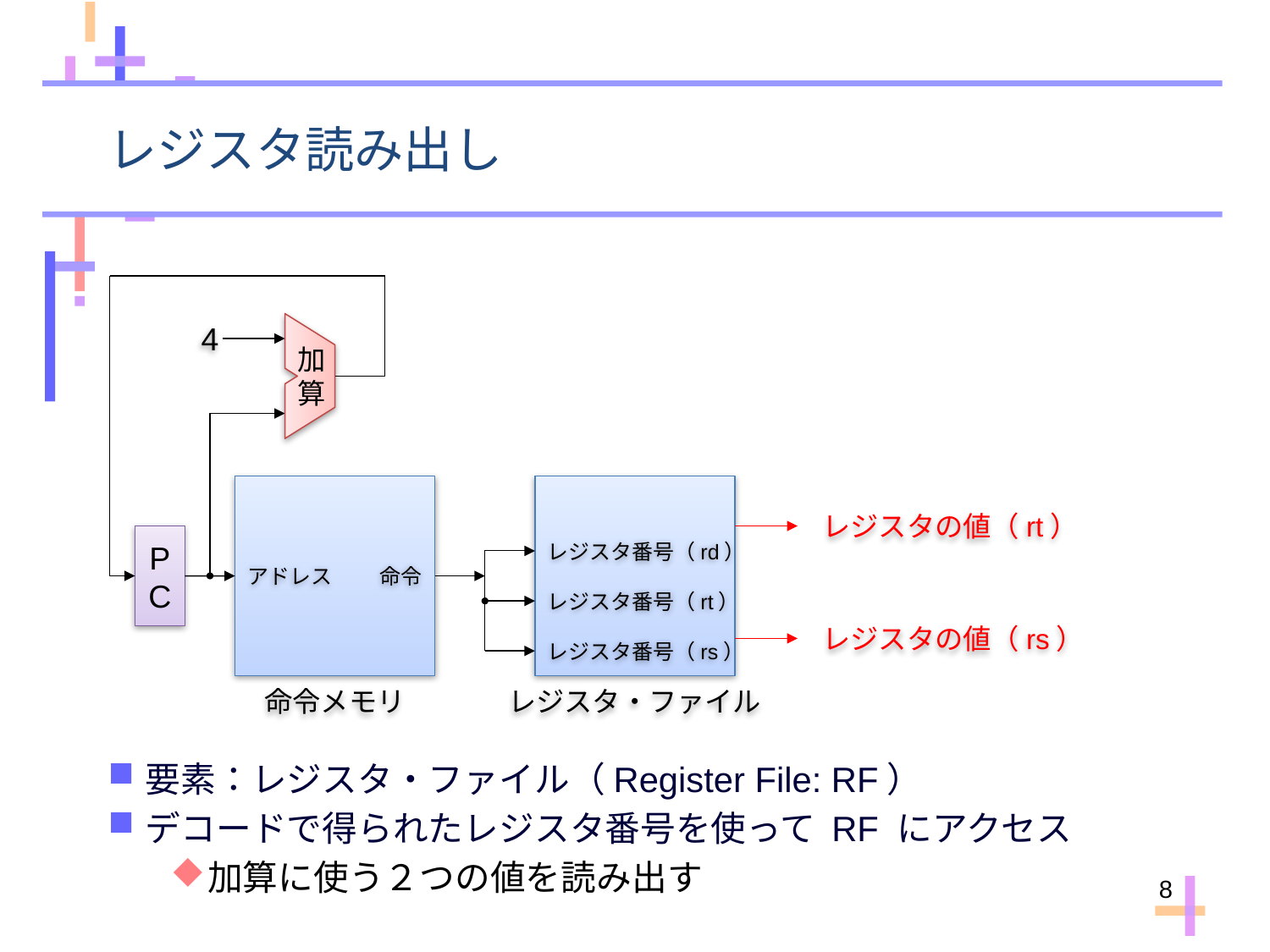

# レジスタ読み出し

4
加算

レジスタの値（rt）
PC
レジスタ番号（rd）

アドレス
命令
レジスタ番号（rt）
レジスタの値（rs）
レジスタ番号（rs）
命令メモリ
レジスタ・ファイル
要素：レジスタ・ファイル（Register File: RF）
デコードで得られたレジスタ番号を使って RF にアクセス
加算に使う２つの値を読み出す
8